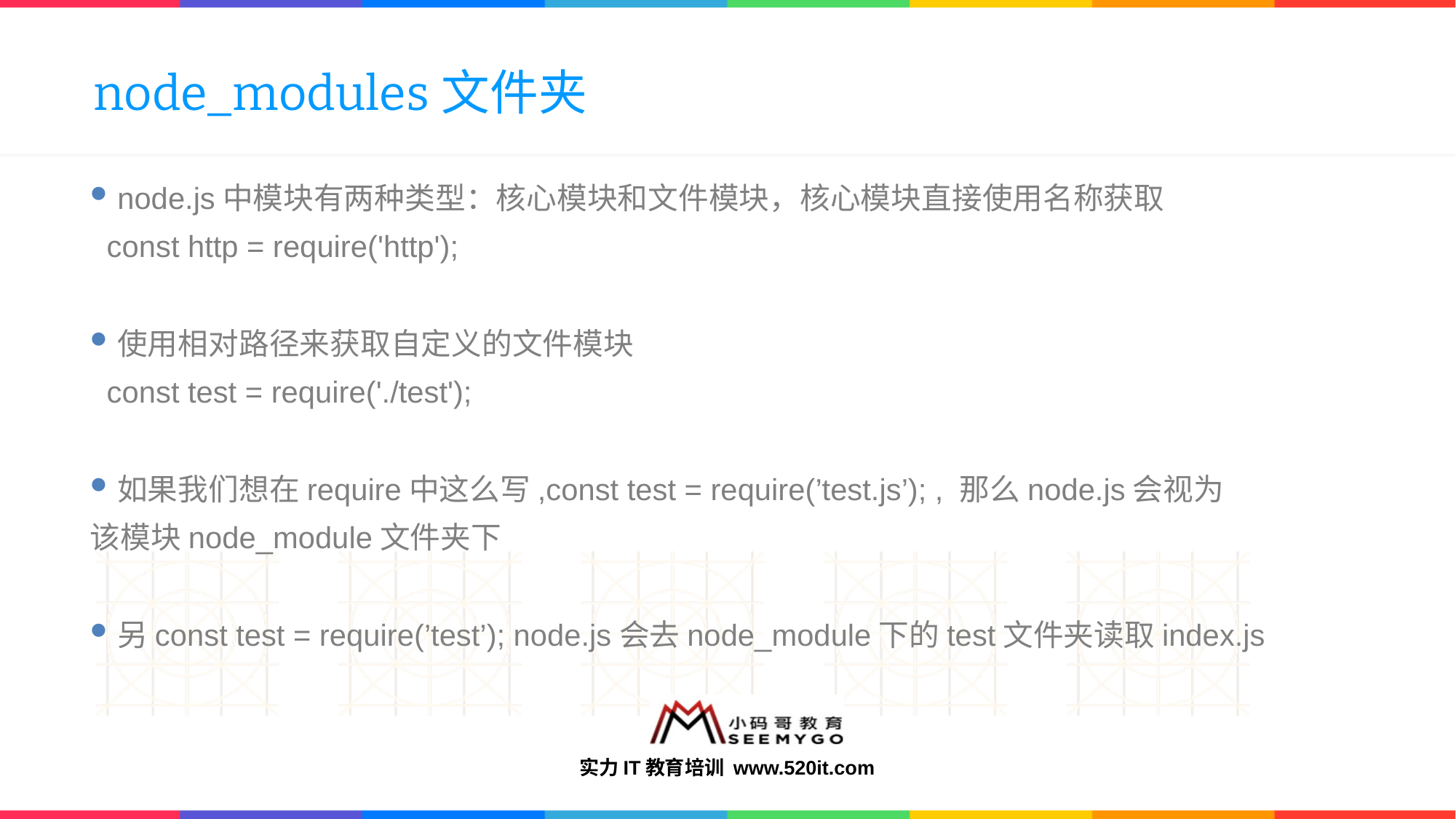

# node_modules文件夹
node.js中模块有两种类型：核心模块和文件模块，核心模块直接使用名称获取
  const http = require('http');

使用相对路径来获取自定义的文件模块
  const test = require('./test');

如果我们想在require中这么写,const test = require(’test.js’); , 那么node.js会视为
该模块node_module文件夹下

另const test = require(’test’); node.js会去node_module下的test文件夹读取index.js